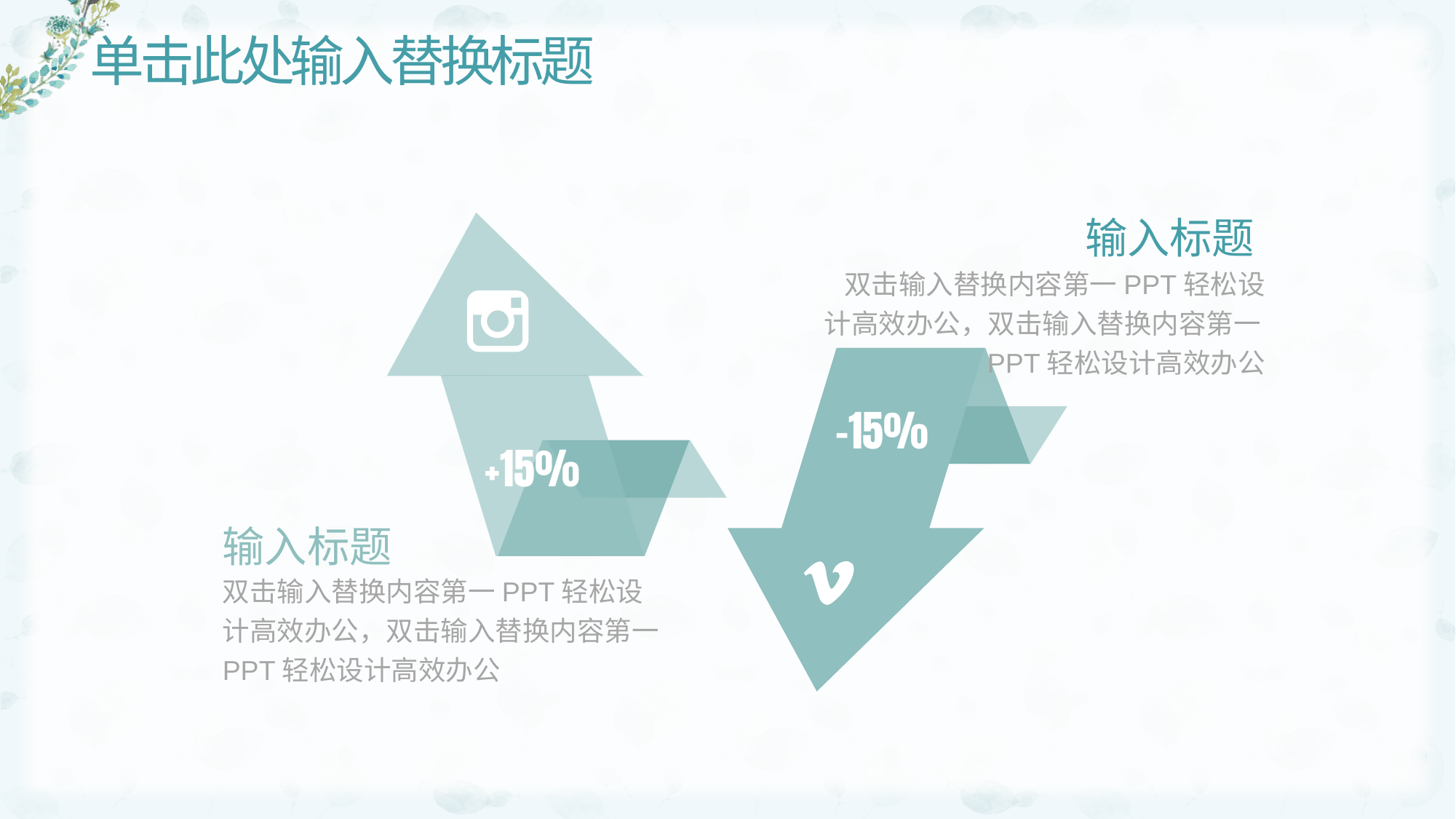

# 单击此处输入替换标题

输入标题
双击输入替换内容第一PPT轻松设计高效办公，双击输入替换内容第一PPT轻松设计高效办公

-15%

+15%

输入标题

双击输入替换内容第一PPT轻松设计高效办公，双击输入替换内容第一PPT轻松设计高效办公